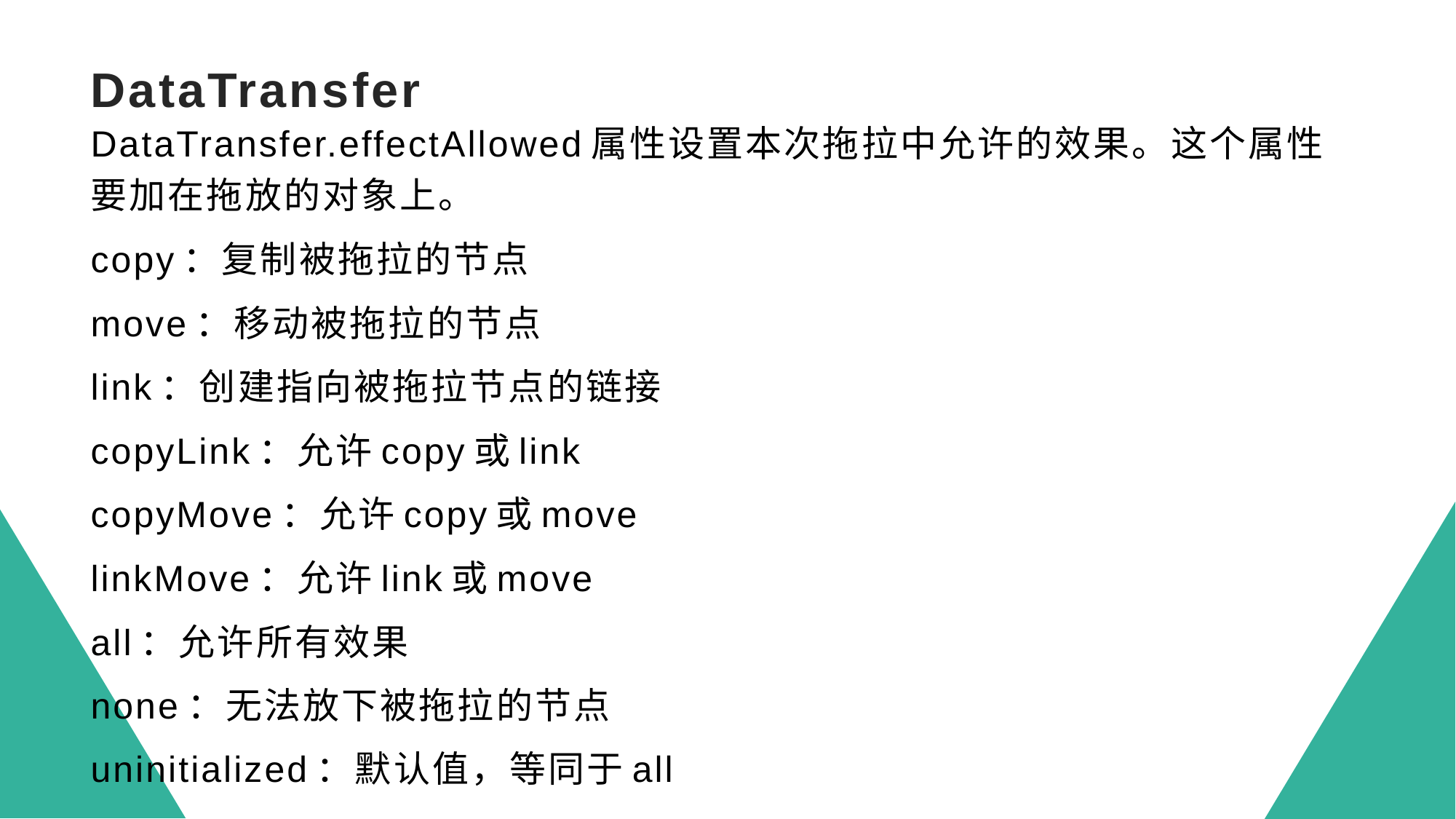

# DataTransfer
DataTransfer.effectAllowed属性设置本次拖拉中允许的效果。这个属性要加在拖放的对象上。
copy：复制被拖拉的节点
move：移动被拖拉的节点
link：创建指向被拖拉节点的链接
copyLink：允许copy或link
copyMove：允许copy或move
linkMove：允许link或move
all：允许所有效果
none：无法放下被拖拉的节点
uninitialized：默认值，等同于all